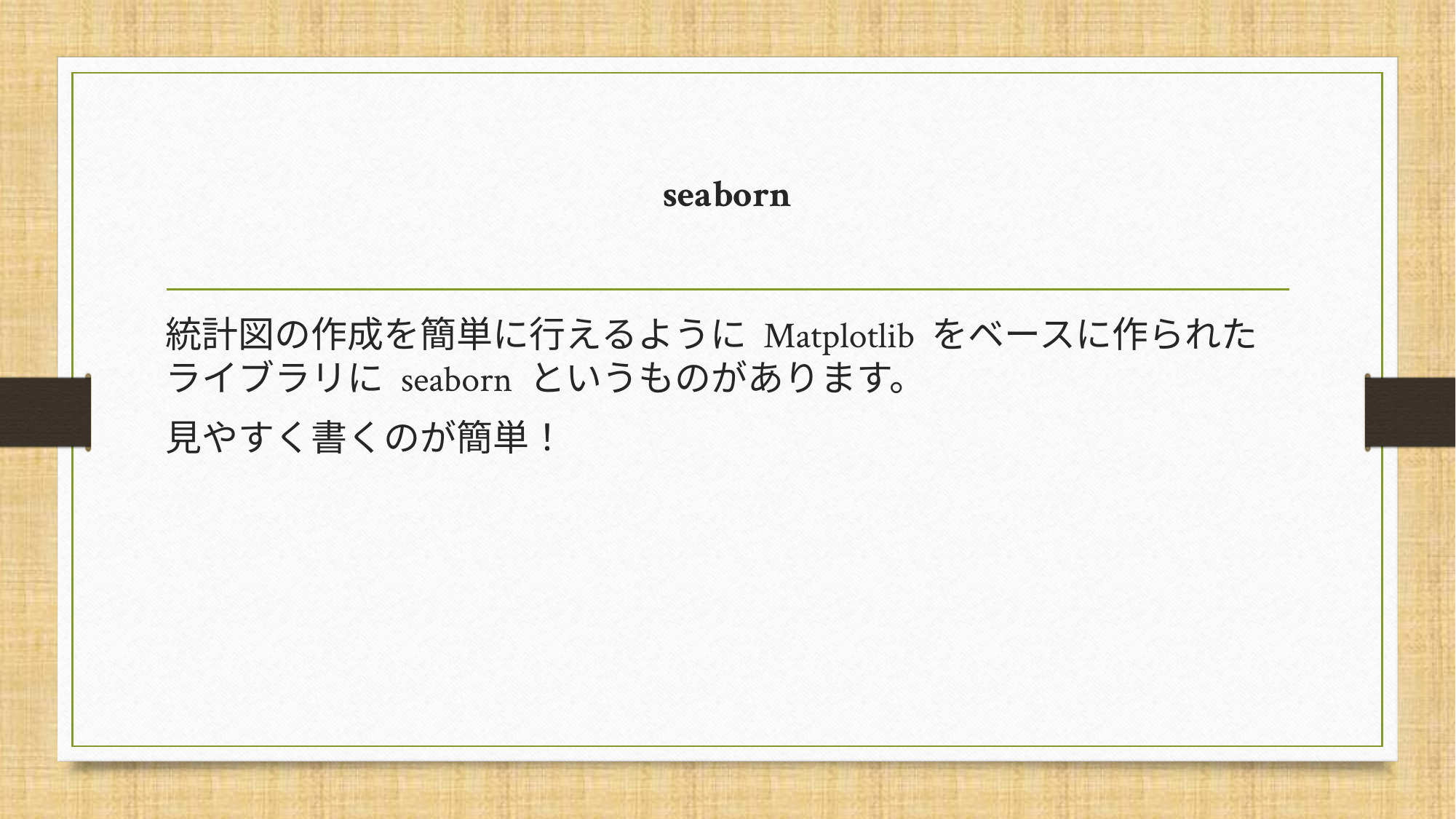

# seaborn
統計図の作成を簡単に行えるように Matplotlib をベースに作られたライブラリに seaborn というものがあります。
見やすく書くのが簡単！